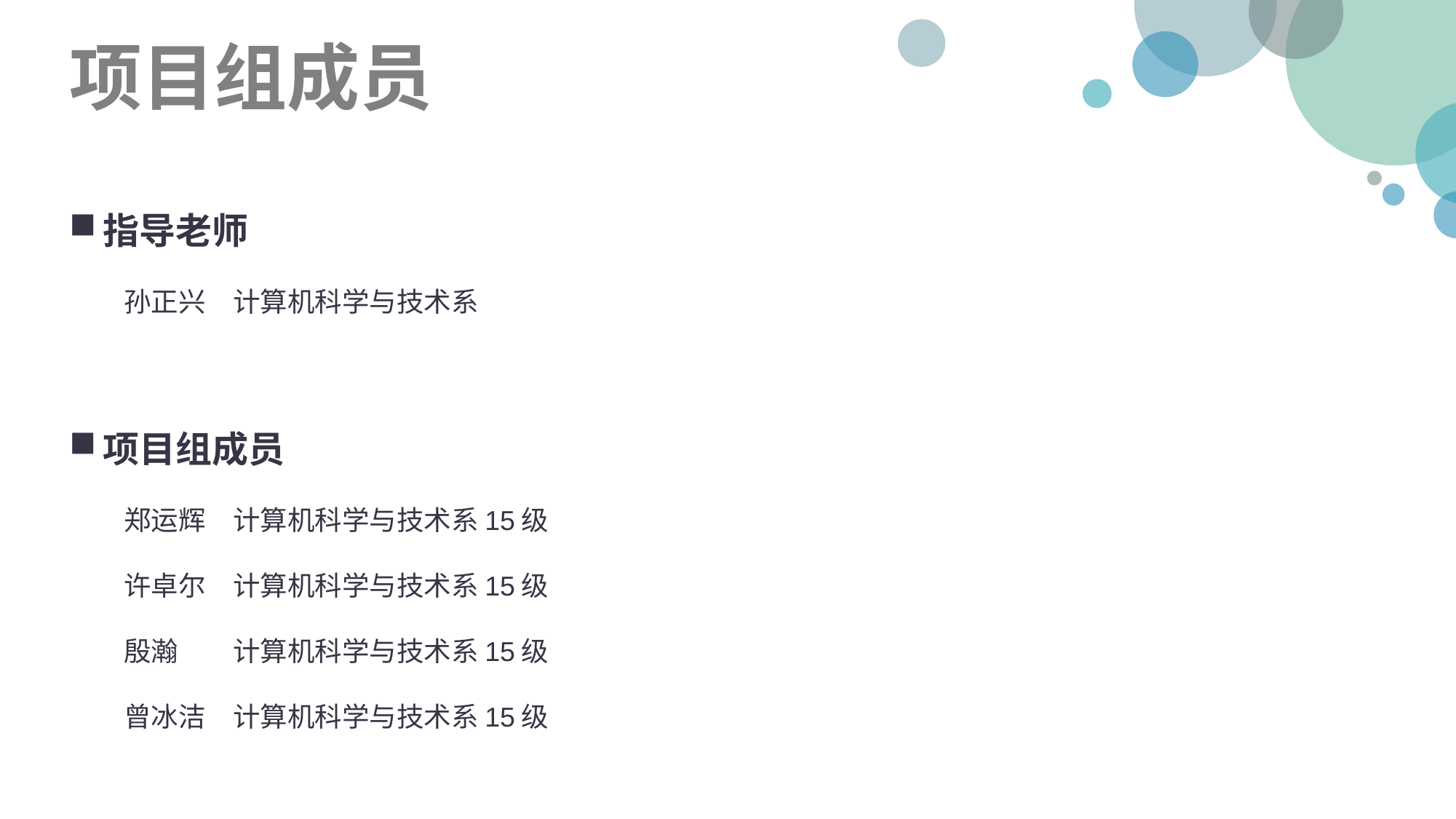

项目组成员
指导老师
孙正兴	计算机科学与技术系

项目组成员
郑运辉	计算机科学与技术系15级
许卓尔	计算机科学与技术系15级
殷瀚	计算机科学与技术系15级
曾冰洁	计算机科学与技术系15级